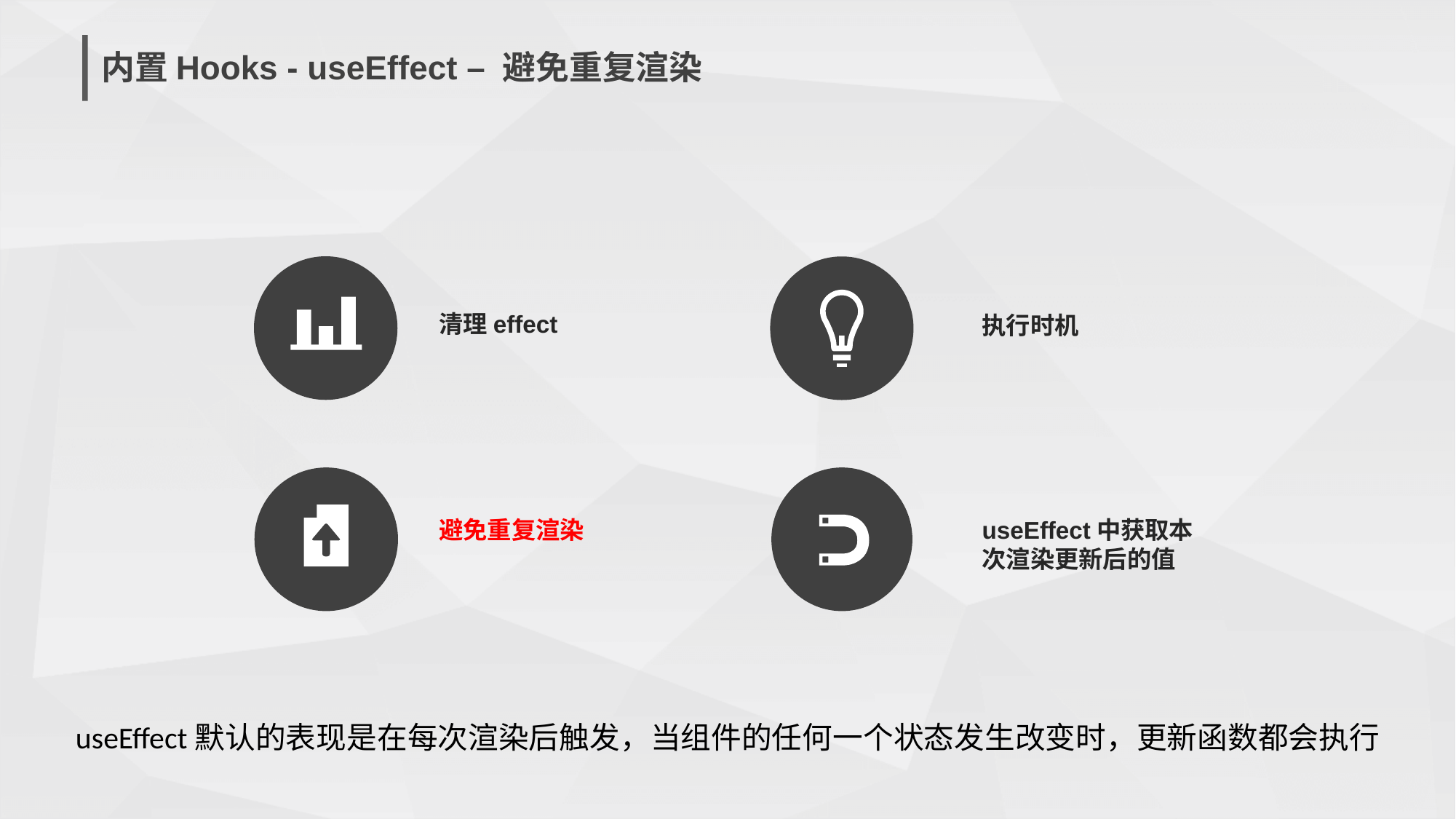

内置Hooks - useEffect – 避免重复渲染

清理effect
执行时机

避免重复渲染
useEffect中获取本次渲染更新后的值
useEffect默认的表现是在每次渲染后触发，当组件的任何一个状态发生改变时，更新函数都会执行